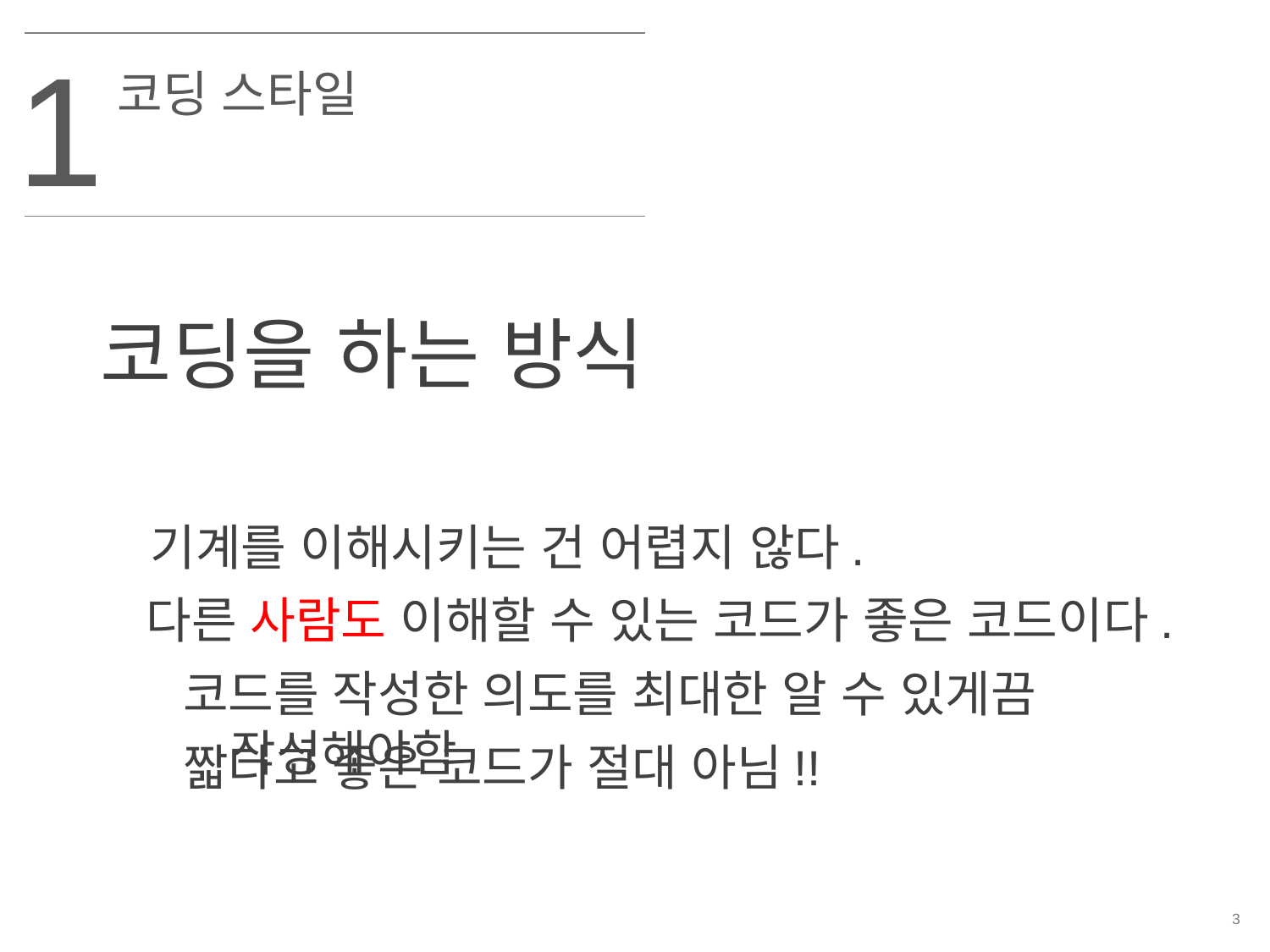

1
코딩 스타일
코딩을 하는 방식
기계를 이해시키는 건 어렵지 않다.
다른 사람도 이해할 수 있는 코드가 좋은 코드이다.
코드를 작성한 의도를 최대한 알 수 있게끔 작성해야함
짧다고 좋은 코드가 절대 아님!!